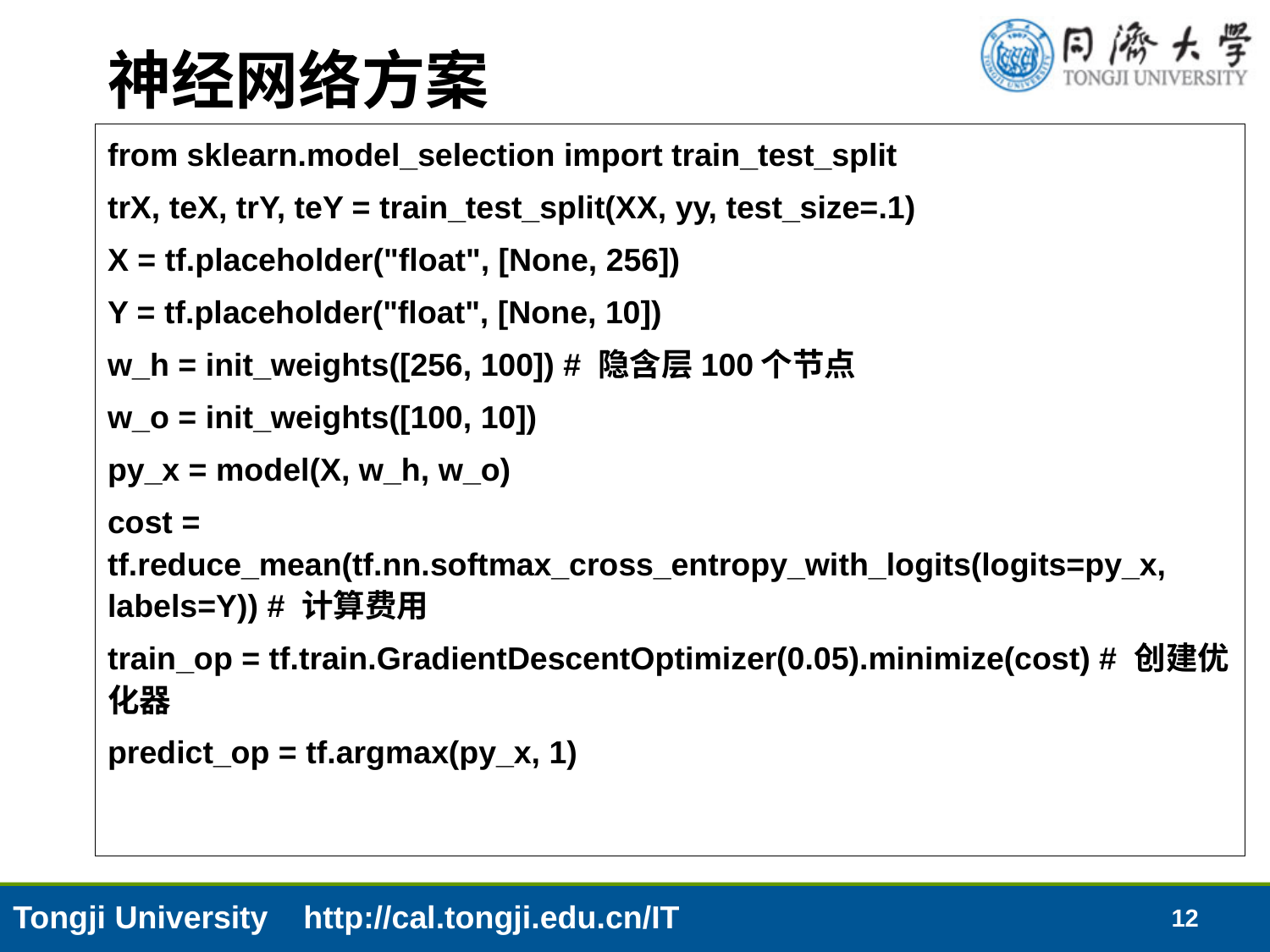

# 神经网络方案
from sklearn.model_selection import train_test_split
trX, teX, trY, teY = train_test_split(XX, yy, test_size=.1)
X = tf.placeholder("float", [None, 256])
Y = tf.placeholder("float", [None, 10])
w_h = init_weights([256, 100]) # 隐含层100个节点
w_o = init_weights([100, 10])
py_x = model(X, w_h, w_o)
cost = tf.reduce_mean(tf.nn.softmax_cross_entropy_with_logits(logits=py_x, labels=Y)) # 计算费用
train_op = tf.train.GradientDescentOptimizer(0.05).minimize(cost) # 创建优化器
predict_op = tf.argmax(py_x, 1)